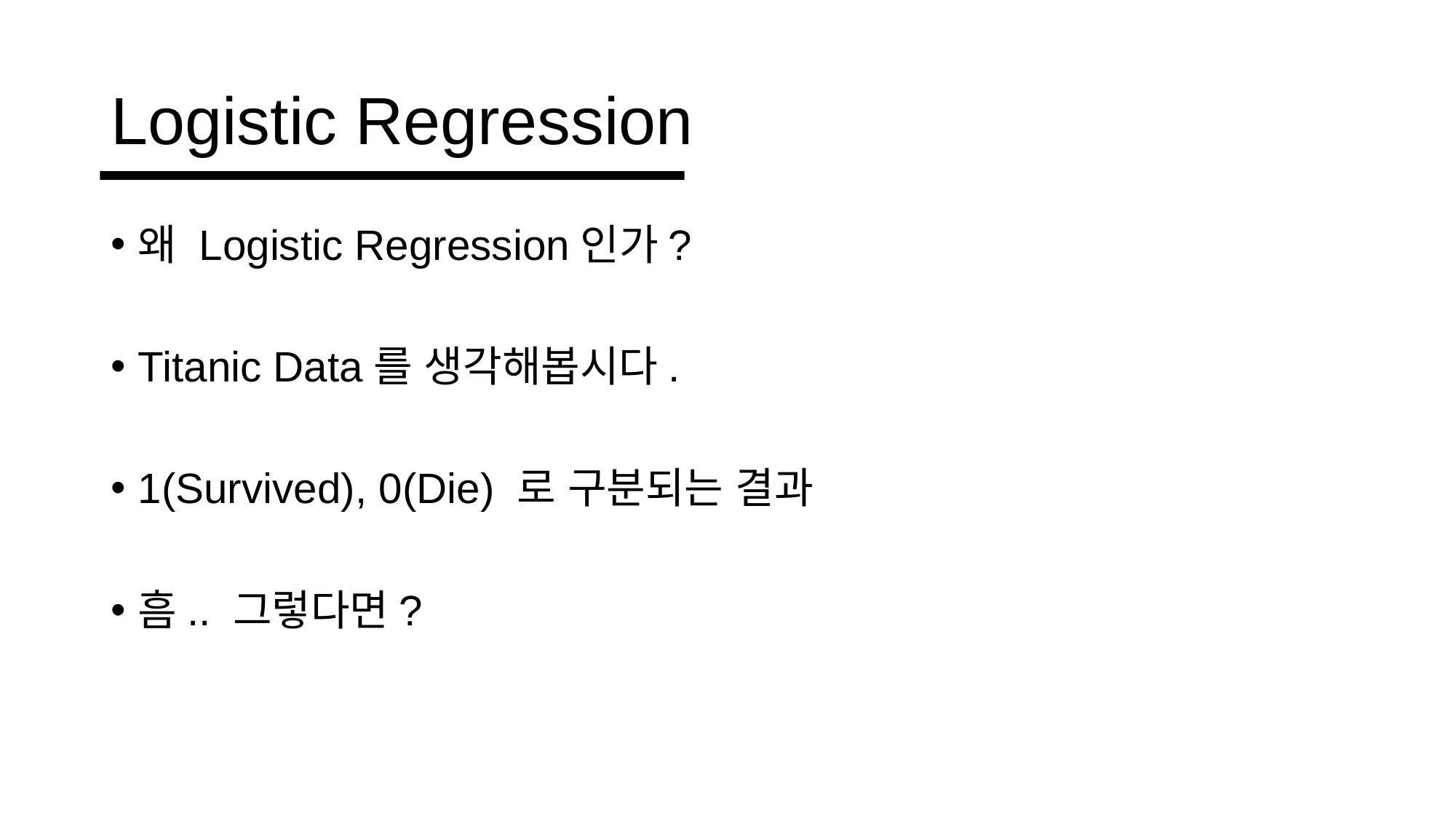

# Logistic Regression
왜 Logistic Regression인가?

Titanic Data를 생각해봅시다.

1(Survived), 0(Die) 로 구분되는 결과

흠.. 그렇다면?